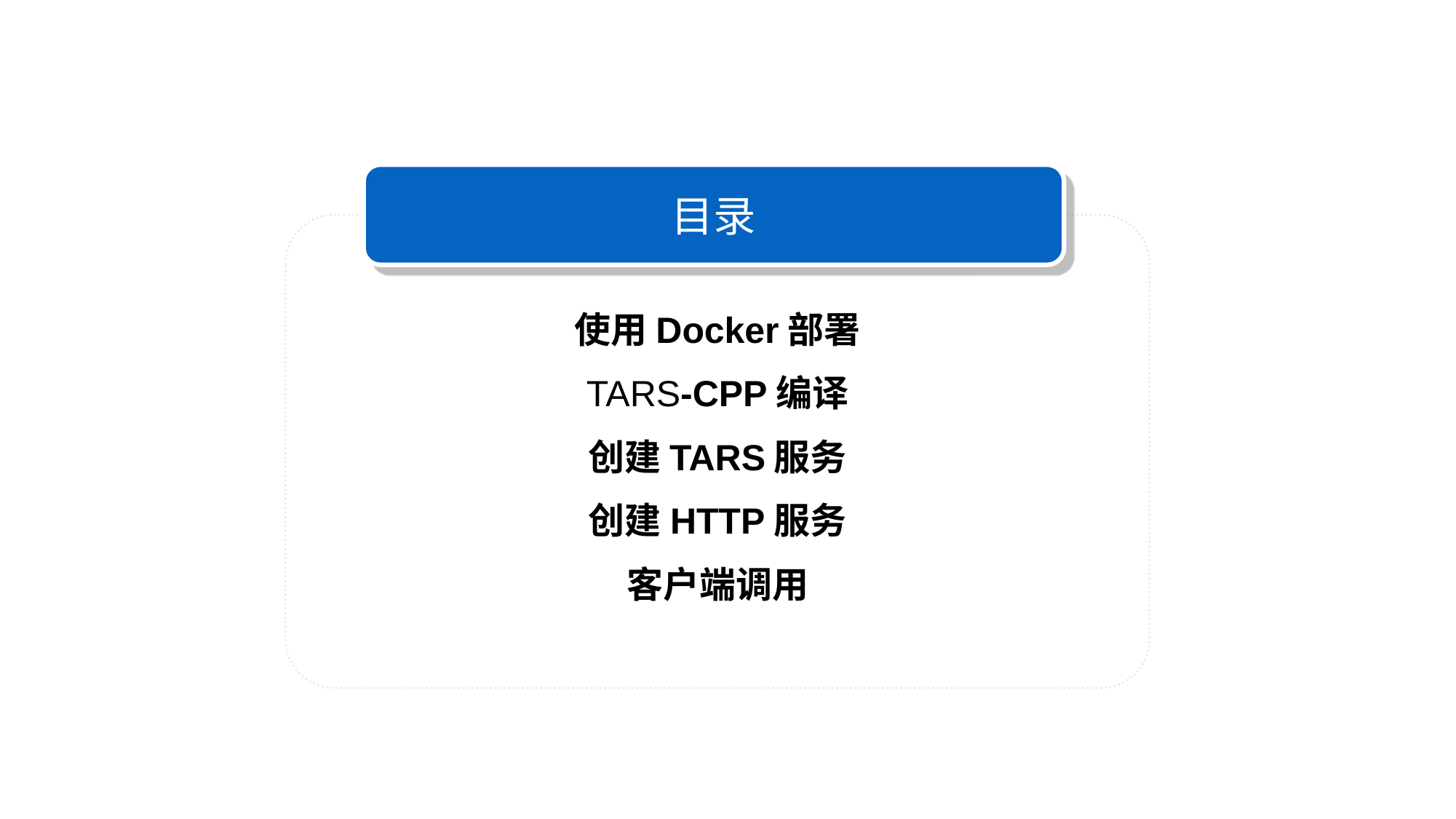

目录
ThemeGallery is a Design Digital Content & Contents mall developed by Guild Design Inc.

使用Docker部署
TARS-CPP编译
创建TARS服务
创建HTTP服务
客户端调用